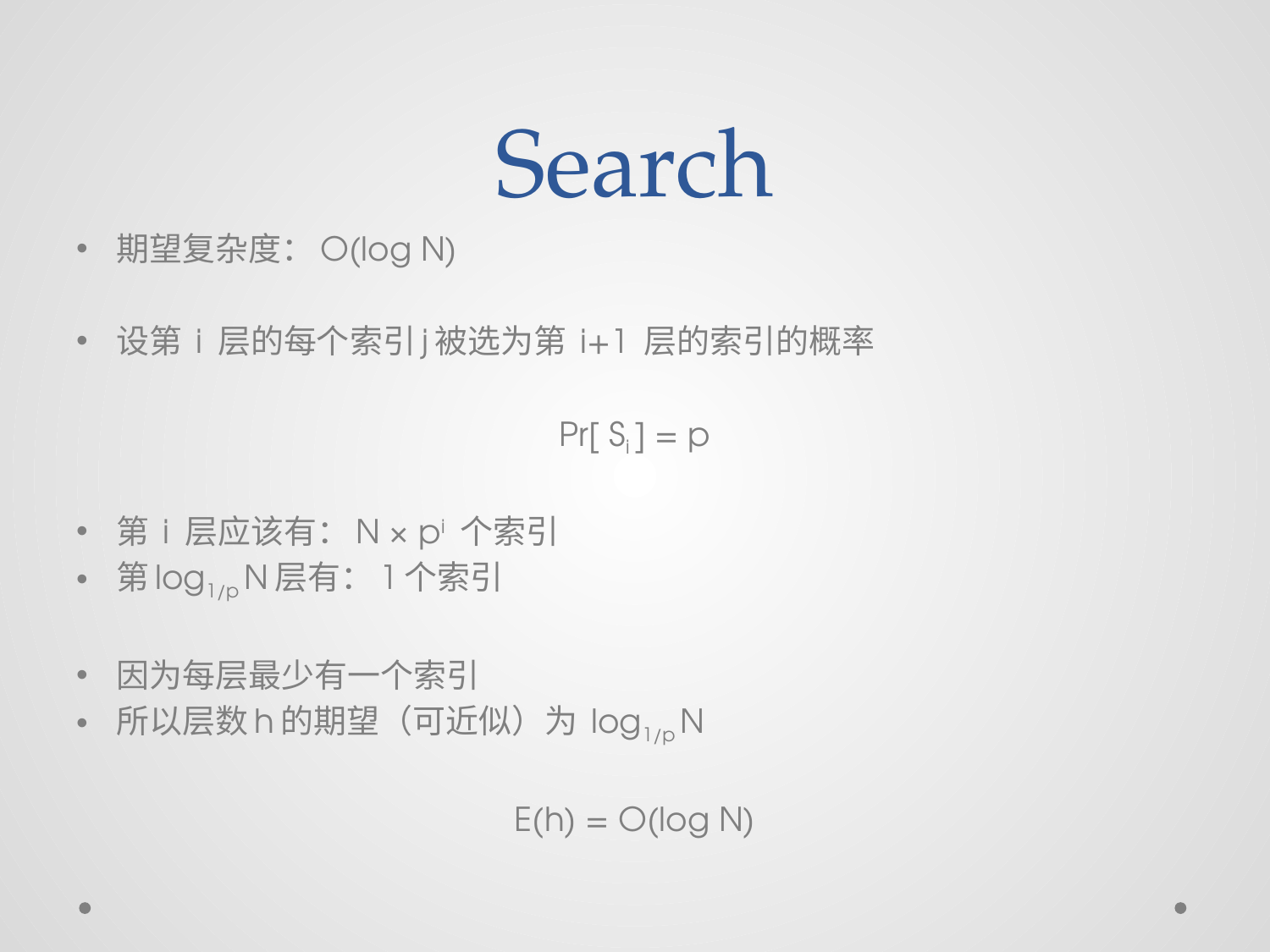

# Search
期望复杂度：O(log N)

设第 i 层的每个索引j被选为第 i+1 层的索引的概率

Pr[ Si ] = p

第 i 层应该有：N × pi 个索引
第log1/p N层有：1个索引

因为每层最少有一个索引
所以层数h的期望（可近似）为 log1/p N

E(h) = O(log N)